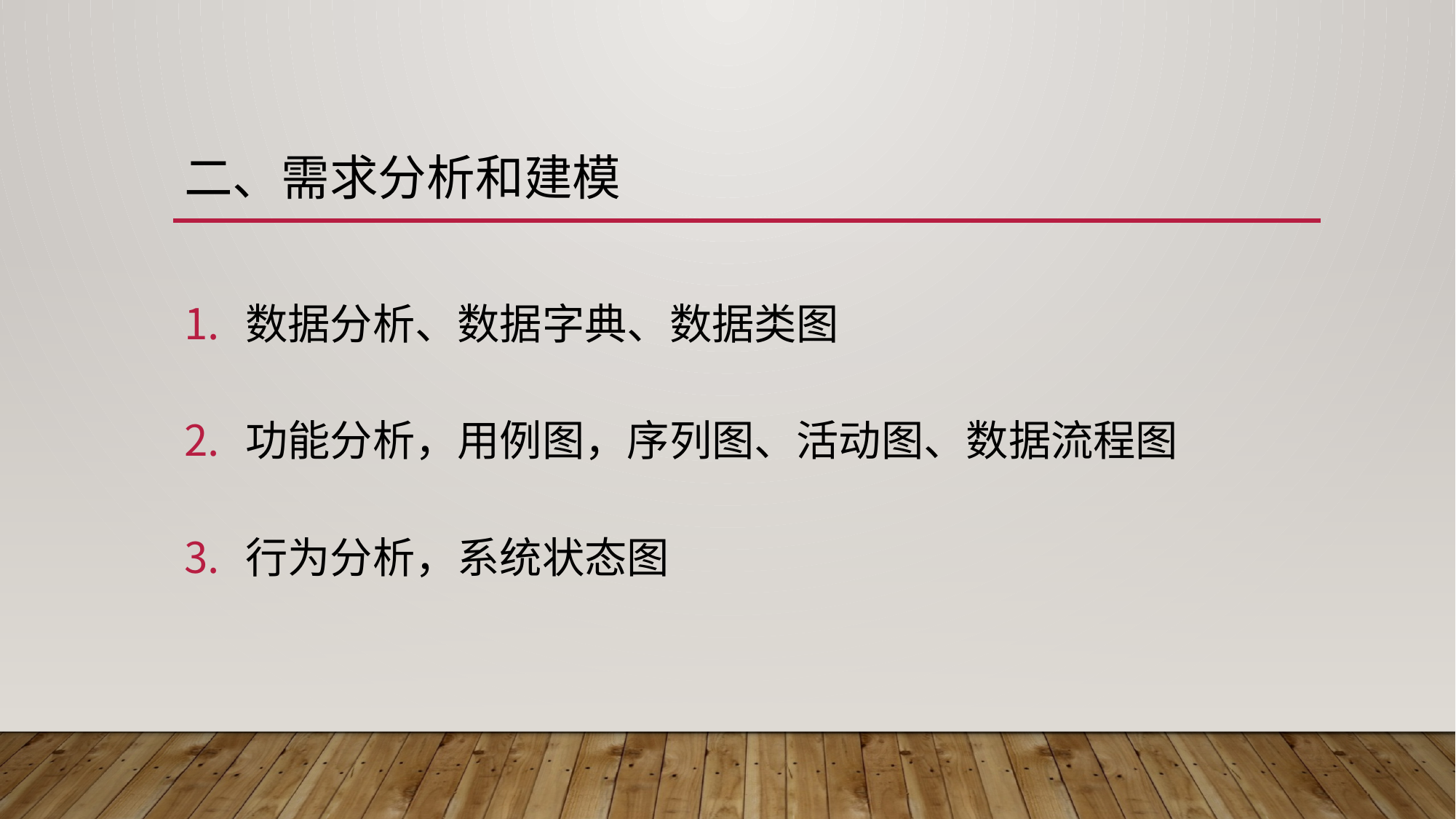

# 二、需求分析和建模
数据分析、数据字典、数据类图
功能分析，用例图，序列图、活动图、数据流程图
行为分析，系统状态图